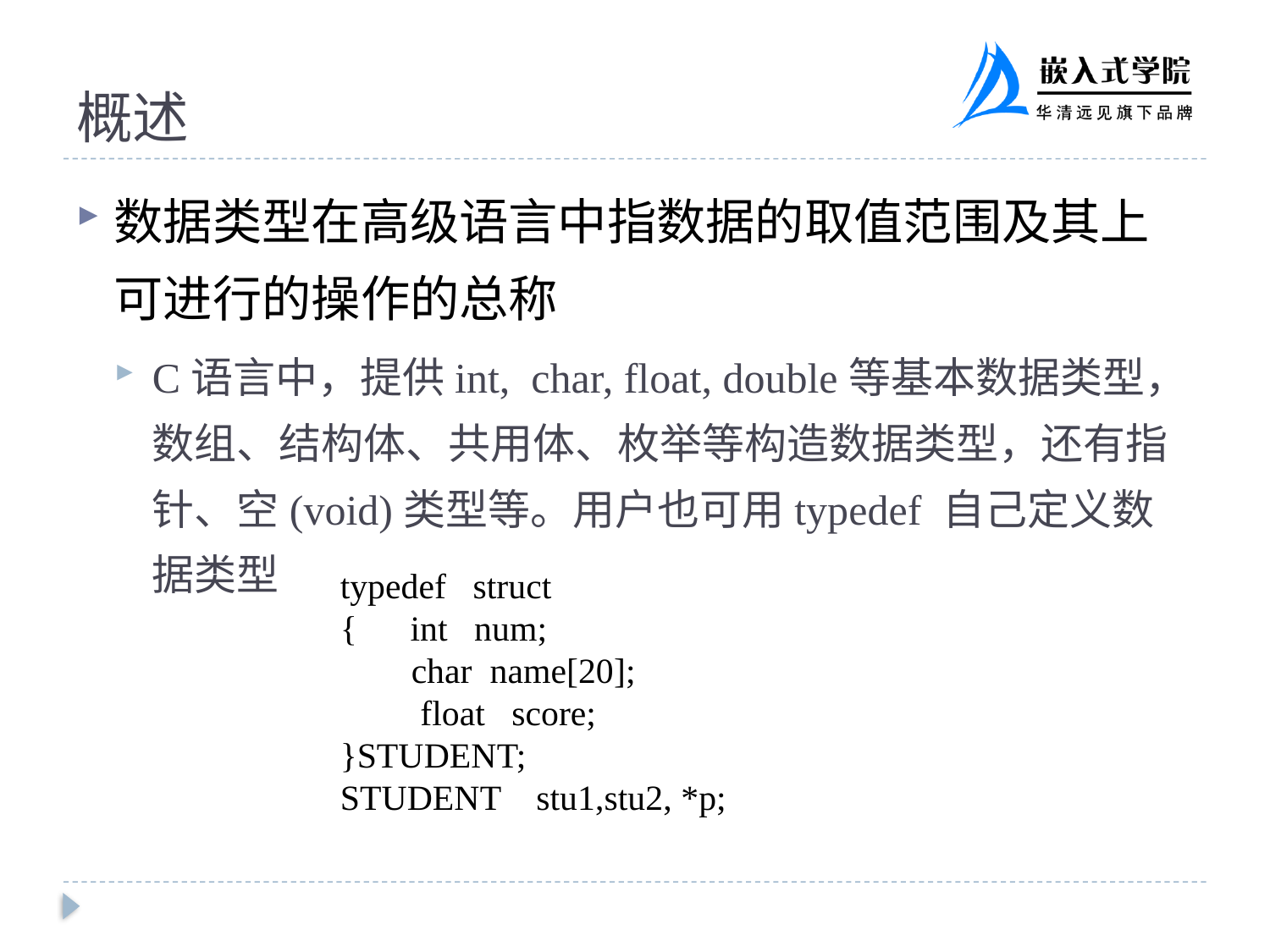

# 概述
数据类型在高级语言中指数据的取值范围及其上可进行的操作的总称
C语言中，提供int,  char, float, double等基本数据类型，数组、结构体、共用体、枚举等构造数据类型，还有指针、空(void)类型等。用户也可用typedef 自己定义数据类型
typedef   struct
{      int   num;
        char  name[20];
         float   score;
}STUDENT;
STUDENT    stu1,stu2, *p;
23